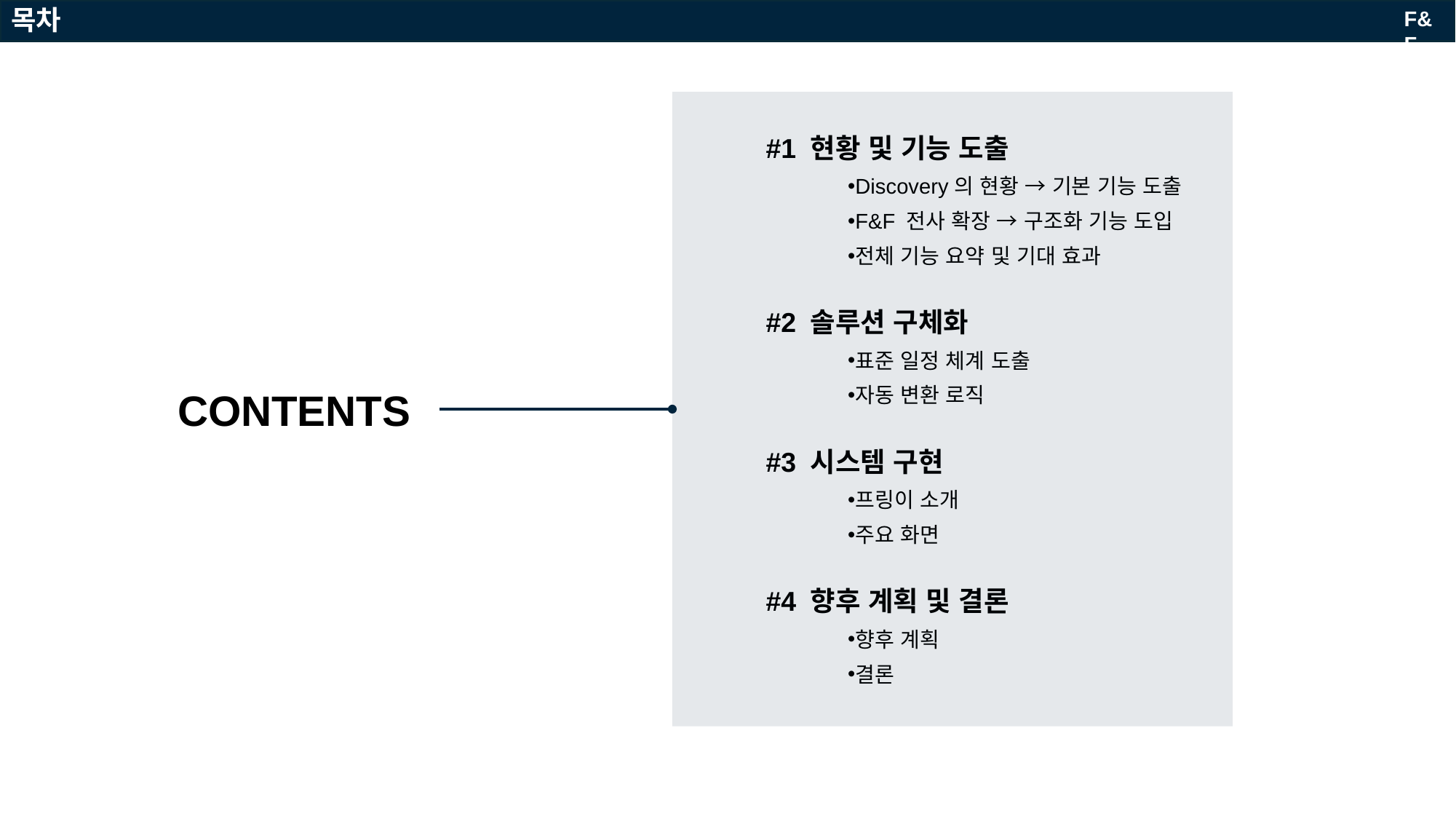

목차

F&F

목차

#1 현황 및 기능 도출
Discovery의 현황 → 기본 기능 도출
F&F 전사 확장 → 구조화 기능 도입
전체 기능 요약 및 기대 효과

#2 솔루션 구체화
표준 일정 체계 도출
자동 변환 로직

#3 시스템 구현
프링이 소개
주요 화면

#4 향후 계획 및 결론
향후 계획
결론

CONTENTS